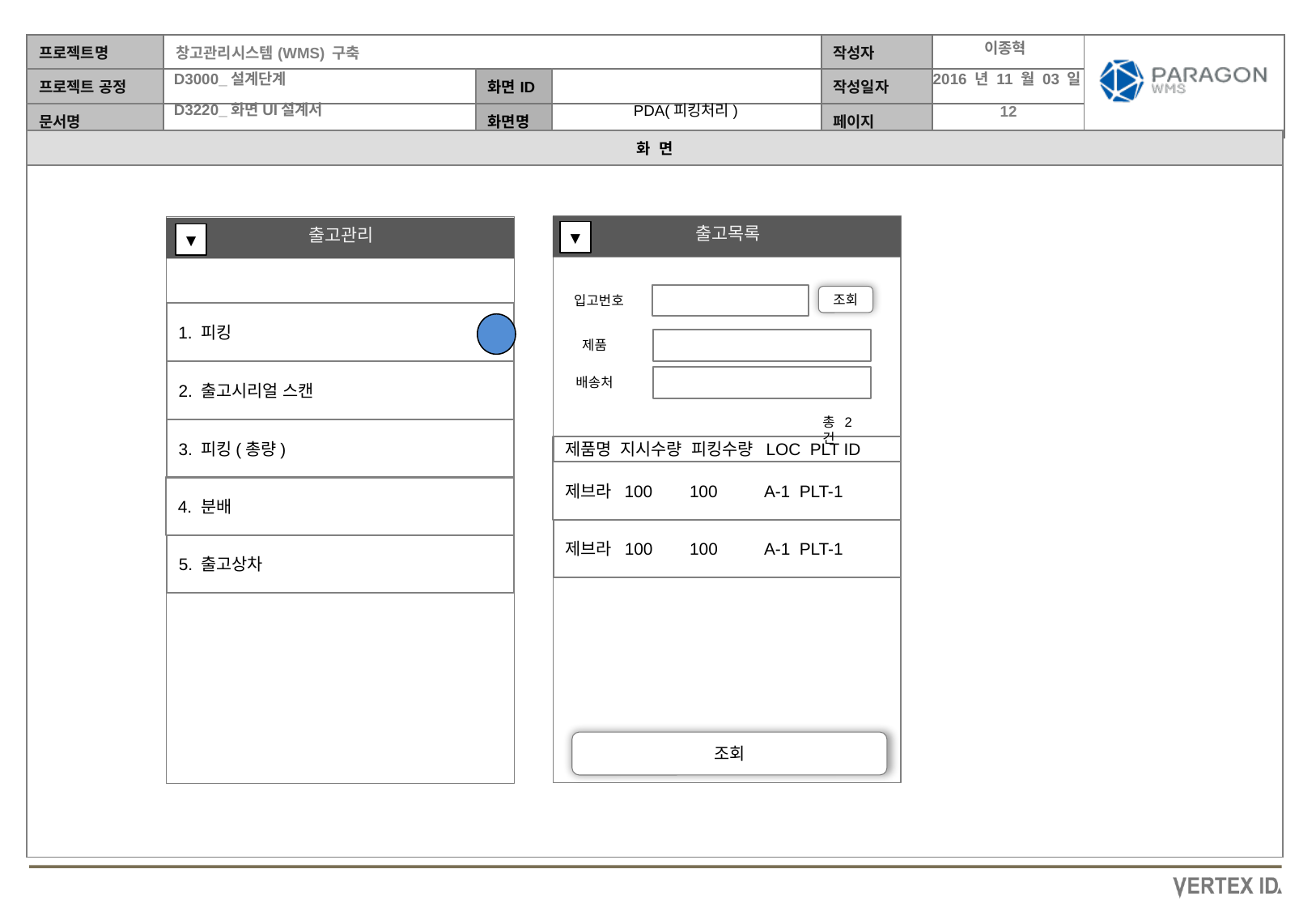

이종혁
2016 년 11 월 03 일
PDA(피킹처리)

출고목록

출고관리
▼
▼

입고번호
조회
1. 피킹

제품
2. 출고시리얼 스캔

배송처
총2건
3. 피킹(총량)
제품명  지시수량  피킹수량  LOC  PLT ID
제브라  100        100          A-1  PLT-1
4. 분배
제브라  100        100          A-1  PLT-1
5. 출고상차
조회